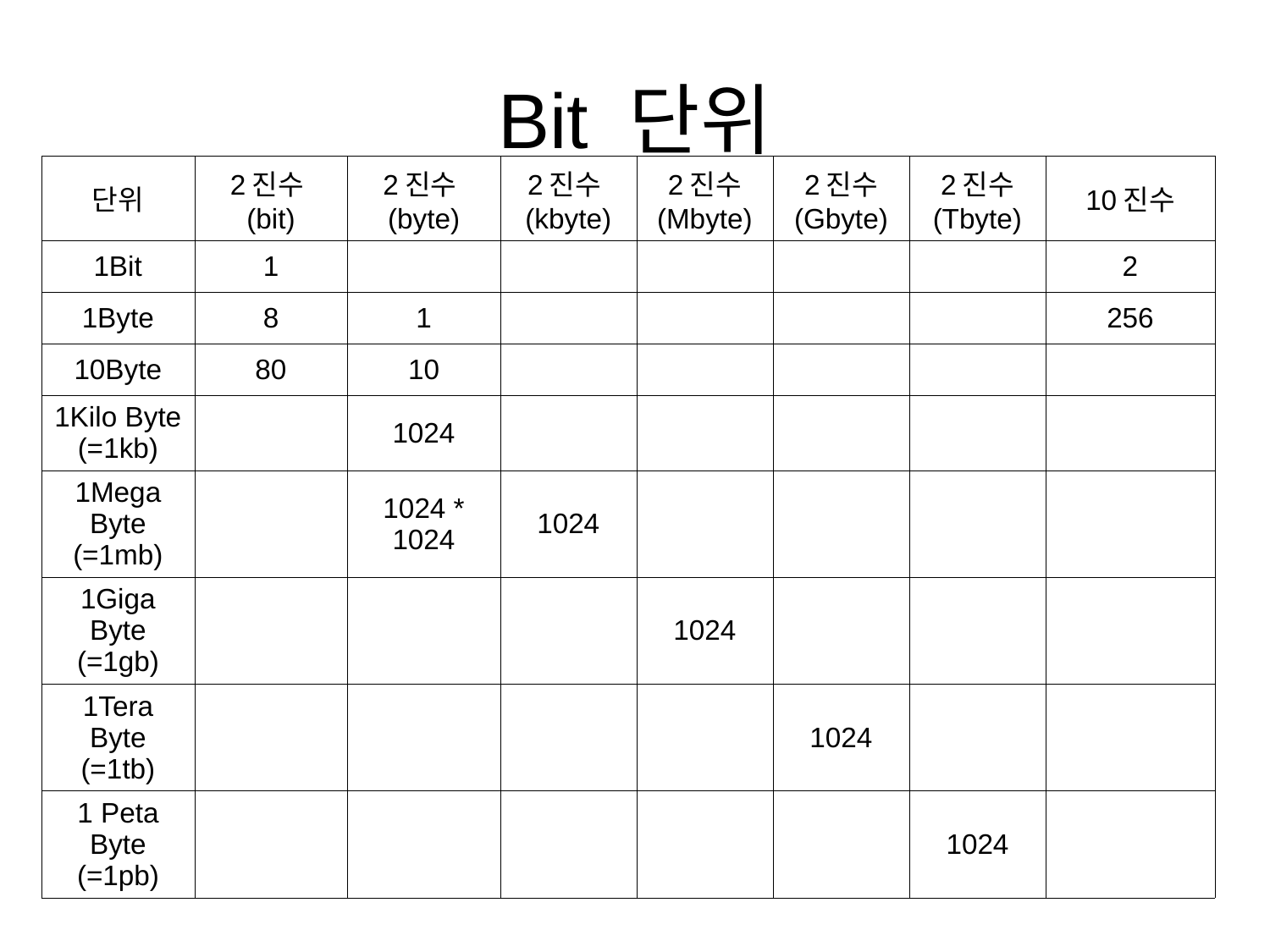

# Bit 단위
| 단위 | 2진수(bit) | 2진수(byte) | 2진수(kbyte) | 2진수 (Mbyte) | 2진수 (Gbyte) | 2진수 (Tbyte) | 10진수 |
| --- | --- | --- | --- | --- | --- | --- | --- |
| 1Bit | 1 |  |  |  |  |  | 2 |
| 1Byte | 8 | 1 |  |  |  |  | 256 |
| 10Byte | 80 | 10 |  |  |  |  |  |
| 1Kilo Byte (=1kb) |  | 1024 |  |  |  |  |  |
| 1Mega Byte (=1mb) |  | 1024 \* 1024 | 1024 |  |  |  |  |
| 1Giga Byte (=1gb) |  |  |  | 1024 |  |  |  |
| 1Tera Byte (=1tb) |  |  |  |  | 1024 |  |  |
| 1 Peta Byte (=1pb) |  |  |  |  |  | 1024 |  |